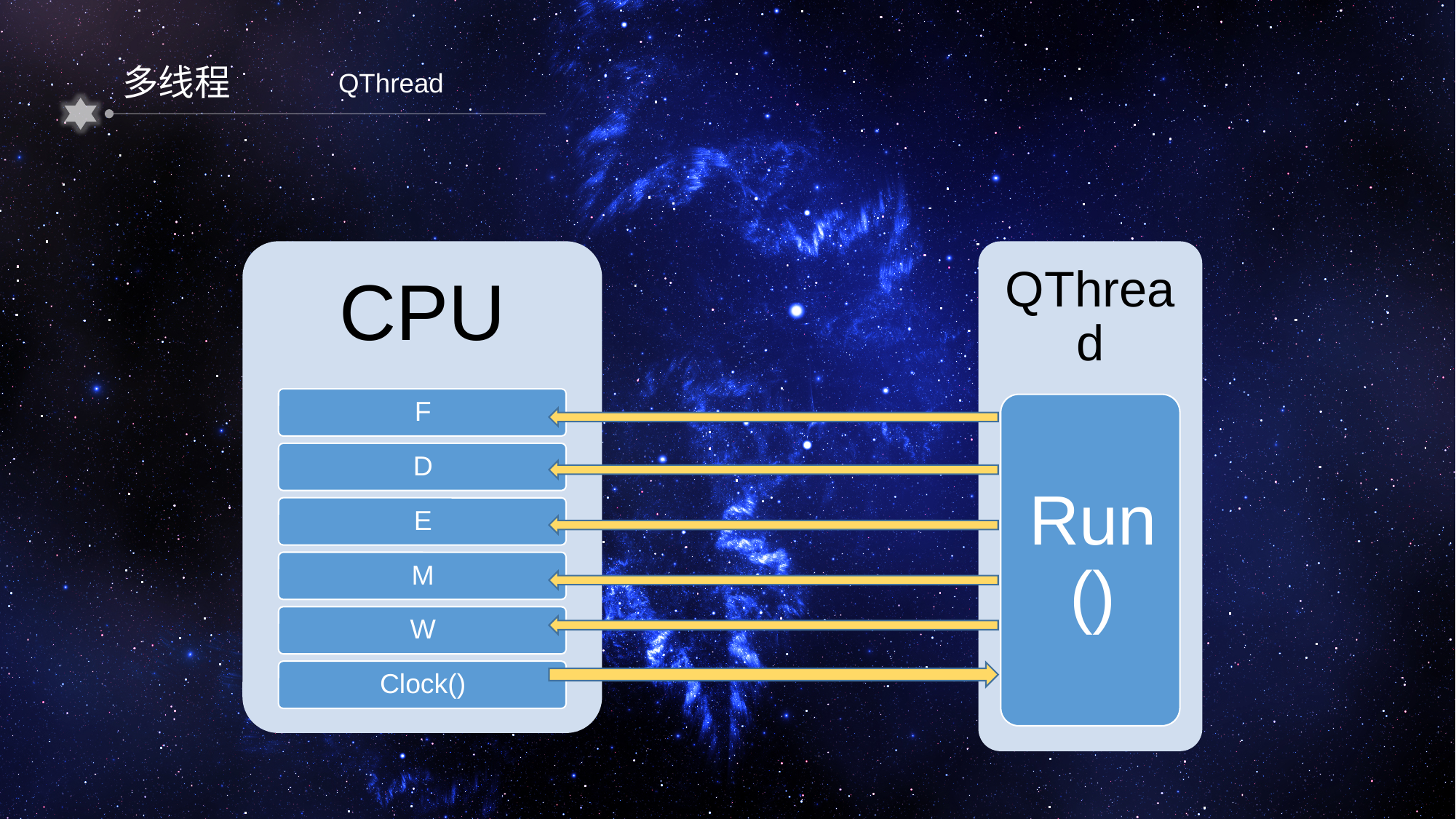

多线程
QThread
CPU
F
D
E
M
W
Clock()
QThread
Run()